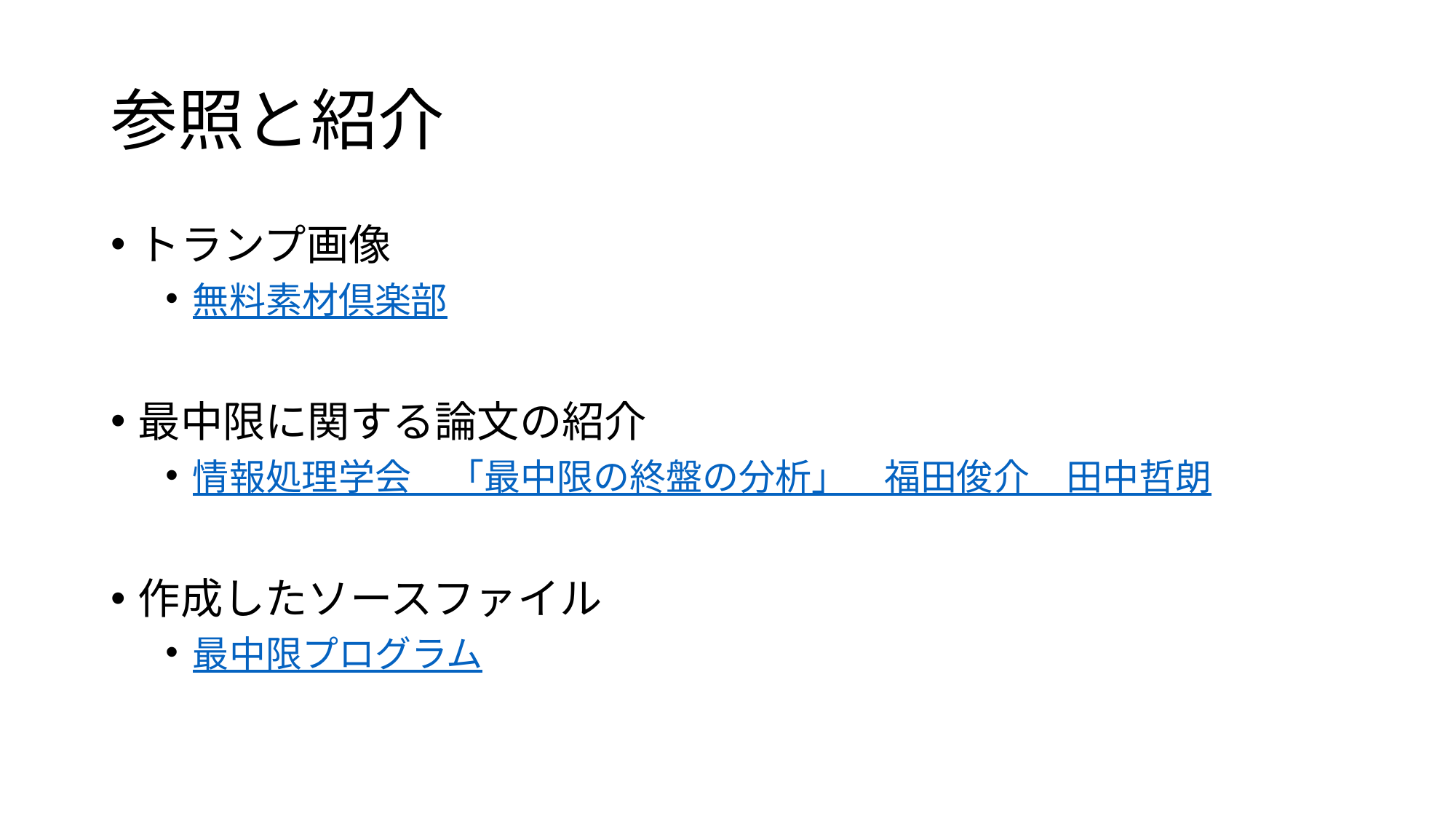

# 参照と紹介
トランプ画像
無料素材倶楽部

最中限に関する論文の紹介
情報処理学会　「最中限の終盤の分析」　福田俊介　田中哲朗

作成したソースファイル
最中限プログラム